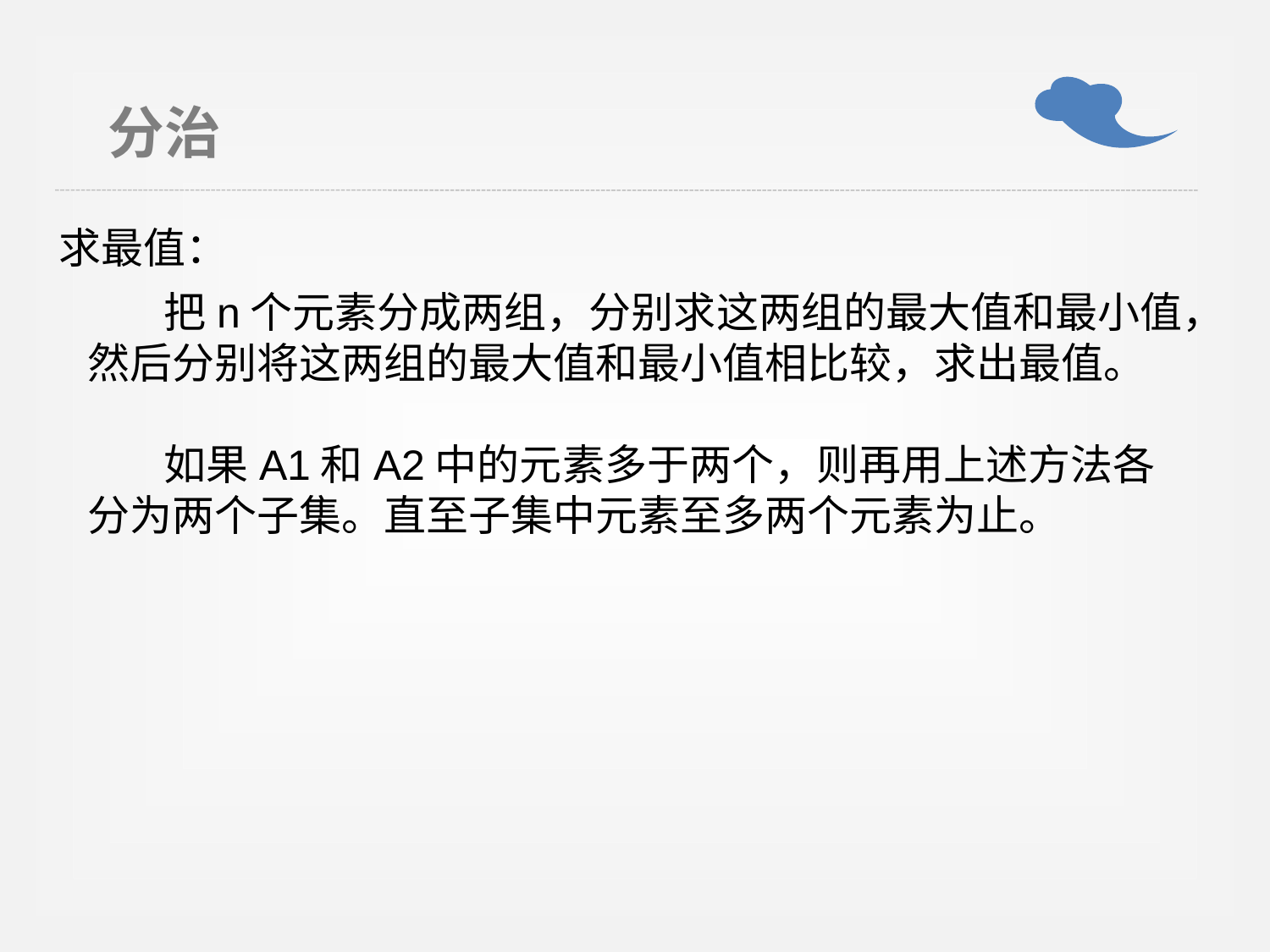

分治

求最值：
       把n个元素分成两组，分别求这两组的最大值和最小值，然后分别将这两组的最大值和最小值相比较，求出最值。

       如果A1和A2中的元素多于两个，则再用上述方法各分为两个子集。直至子集中元素至多两个元素为止。